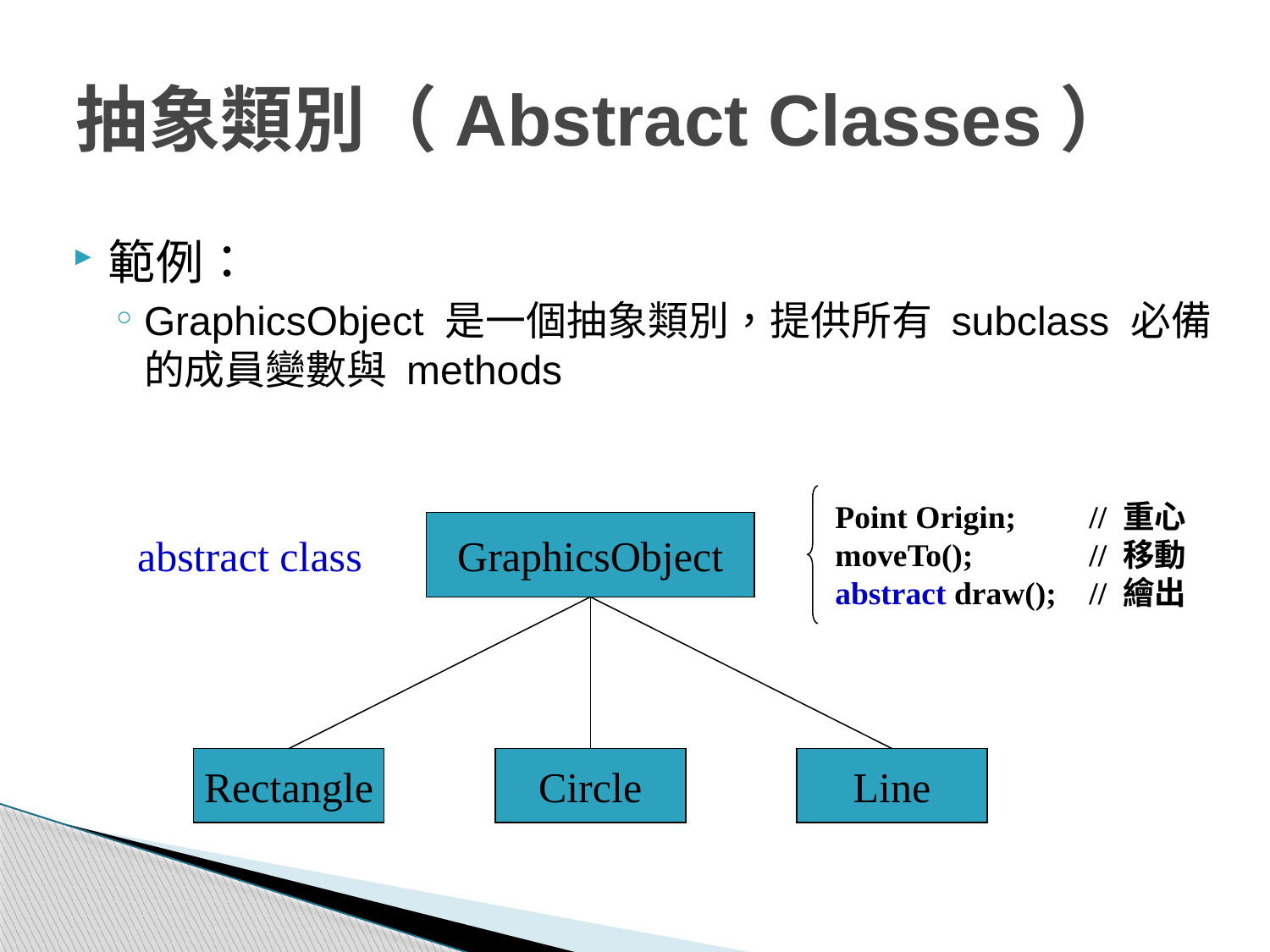

# 抽象類別（Abstract Classes）
範例：
GraphicsObject 是一個抽象類別，提供所有 subclass 必備的成員變數與 methods

Point Origin;	// 重心
moveTo();	// 移動
abstract draw();	// 繪出
GraphicsObject
abstract class
Rectangle
Circle
Line